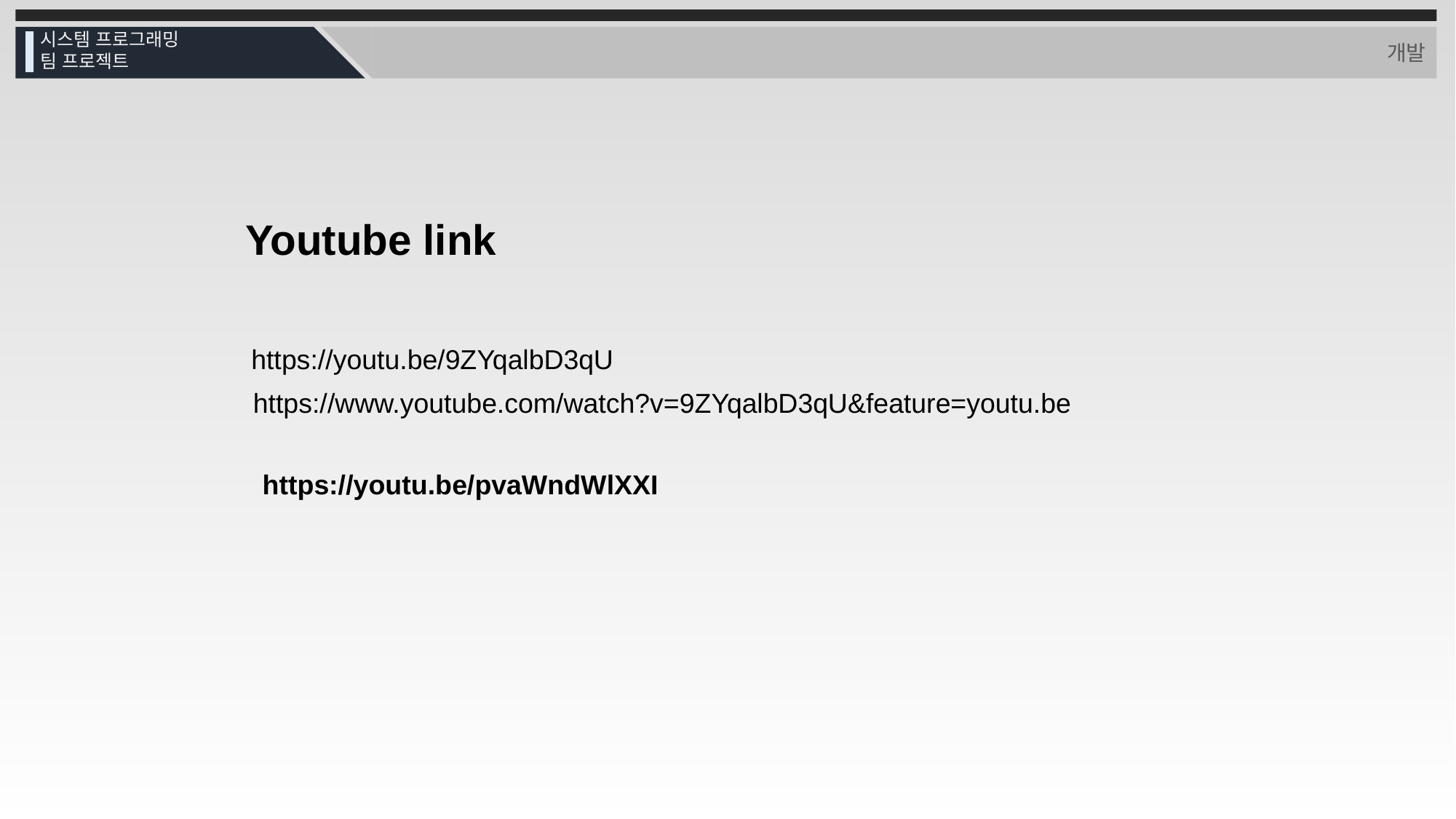

시스템 프로그래밍
팀 프로젝트

개발
Youtube link
https://youtu.be/9ZYqalbD3qU
https://www.youtube.com/watch?v=9ZYqalbD3qU&feature=youtu.be
https://youtu.be/pvaWndWlXXI